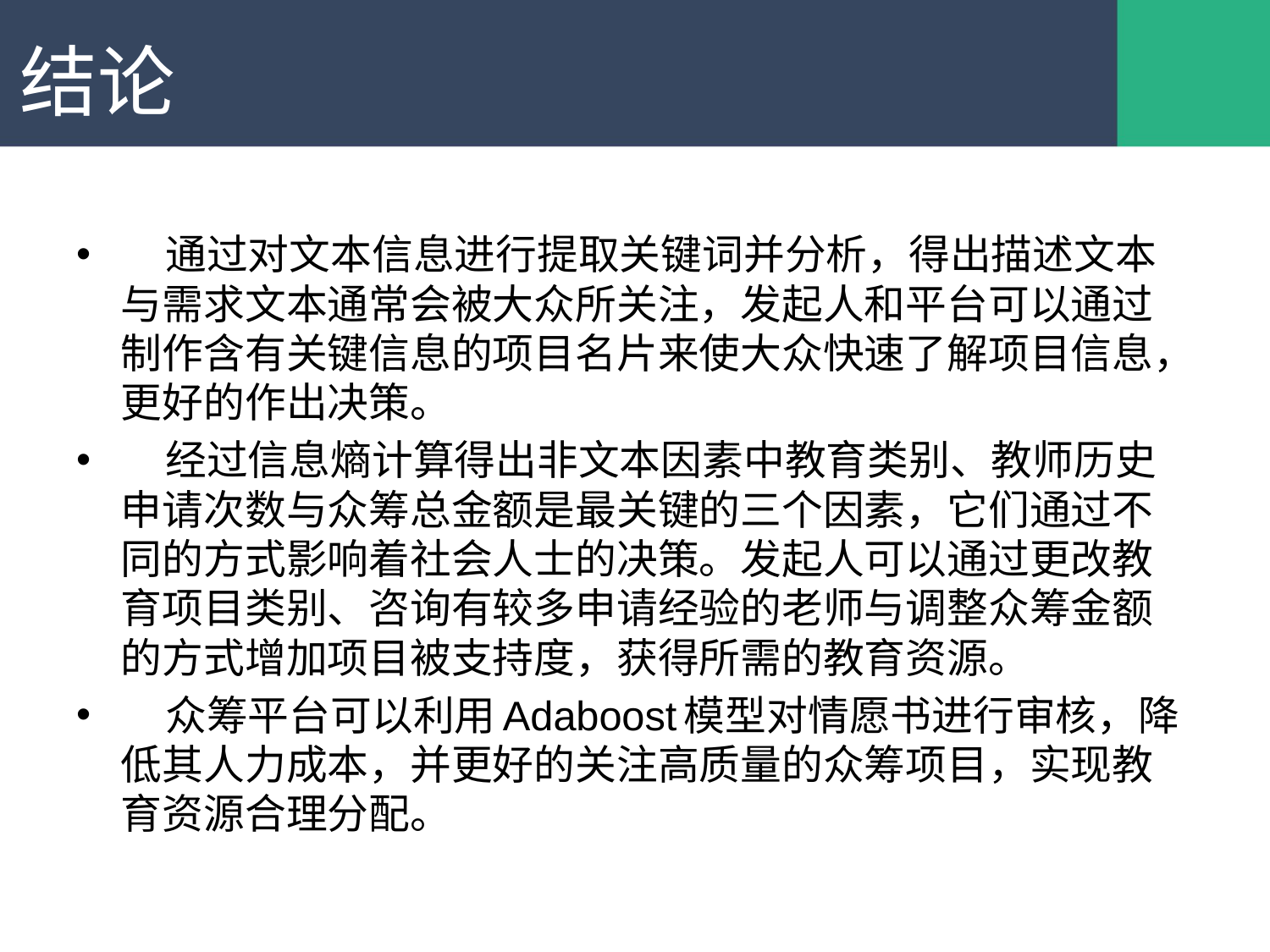

# 结论
    通过对文本信息进行提取关键词并分析，得出描述文本与需求文本通常会被大众所关注，发起人和平台可以通过制作含有关键信息的项目名片来使大众快速了解项目信息，更好的作出决策。
    经过信息熵计算得出非文本因素中教育类别、教师历史申请次数与众筹总金额是最关键的三个因素，它们通过不同的方式影响着社会人士的决策。发起人可以通过更改教育项目类别、咨询有较多申请经验的老师与调整众筹金额的方式增加项目被支持度，获得所需的教育资源。
    众筹平台可以利用Adaboost模型对情愿书进行审核，降低其人力成本，并更好的关注高质量的众筹项目，实现教育资源合理分配。